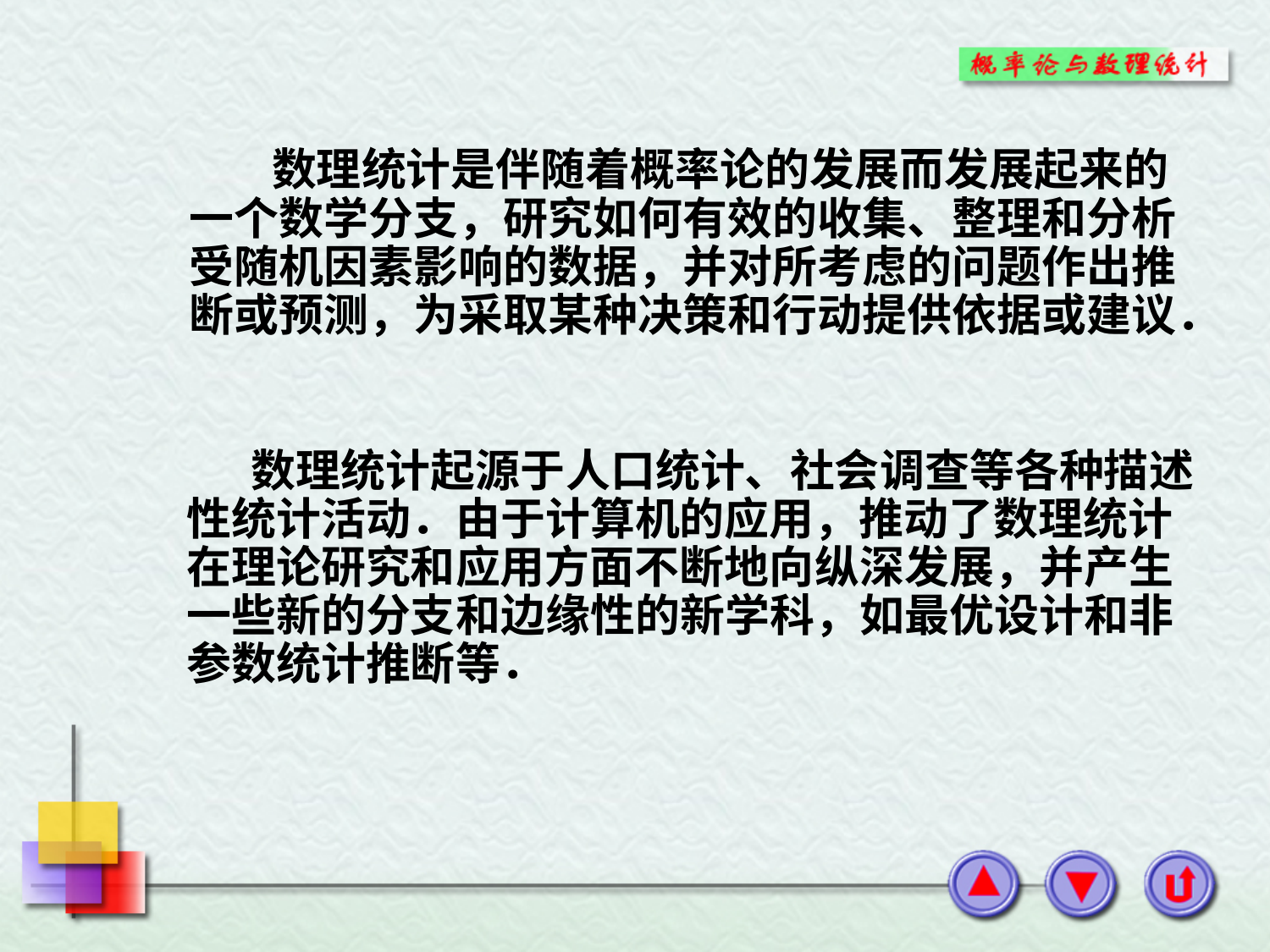

数理统计是伴随着概率论的发展而发展起来的一个数学分支，研究如何有效的收集、整理和分析受随机因素影响的数据，并对所考虑的问题作出推断或预测，为采取某种决策和行动提供依据或建议．

　　  数理统计起源于人口统计、社会调查等各种描述性统计活动．由于计算机的应用，推动了数理统计在理论研究和应用方面不断地向纵深发展，并产生一些新的分支和边缘性的新学科，如最优设计和非参数统计推断等．